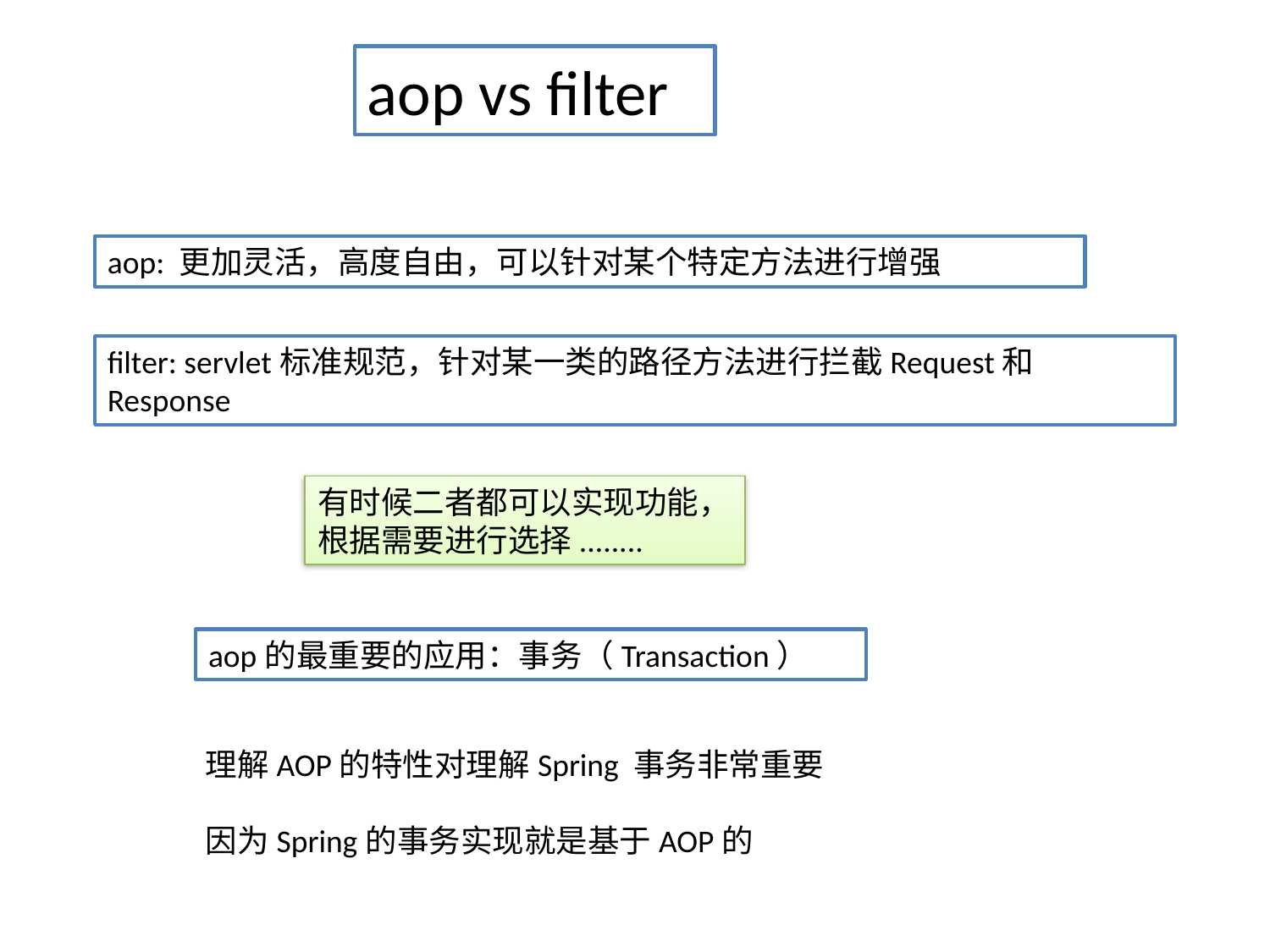

aop vs filter
aop: 更加灵活，高度自由，可以针对某个特定方法进行增强
filter: servlet标准规范，针对某一类的路径方法进行拦截Request和Response
有时候二者都可以实现功能，根据需要进行选择........
aop的最重要的应用：事务（Transaction）
理解AOP的特性对理解Spring 事务非常重要

因为Spring的事务实现就是基于AOP的